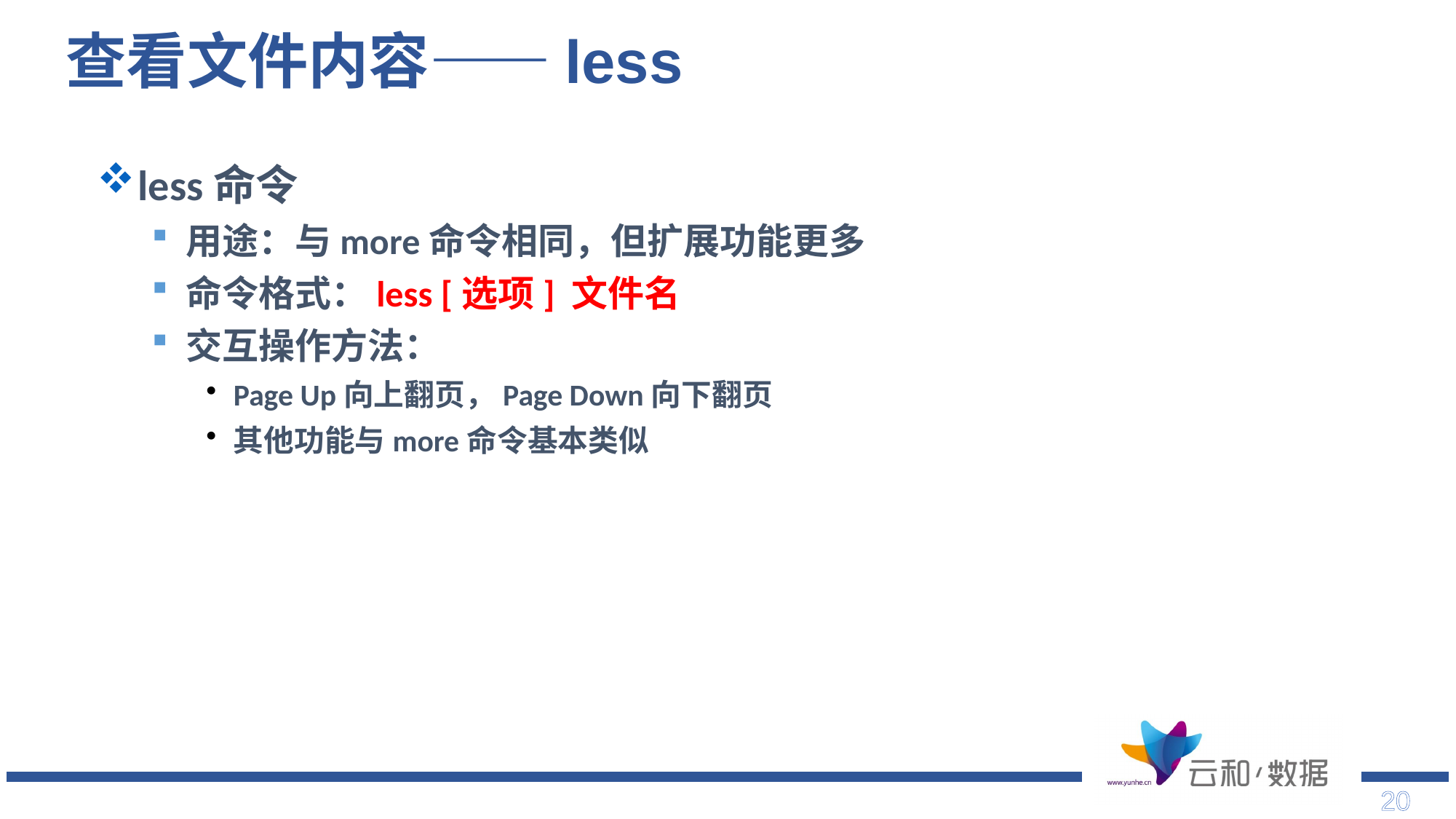

# 查看文件内容——less
less命令
用途：与more命令相同，但扩展功能更多
命令格式：less [选项] 文件名
交互操作方法：
Page Up向上翻页，Page Down向下翻页
其他功能与more命令基本类似